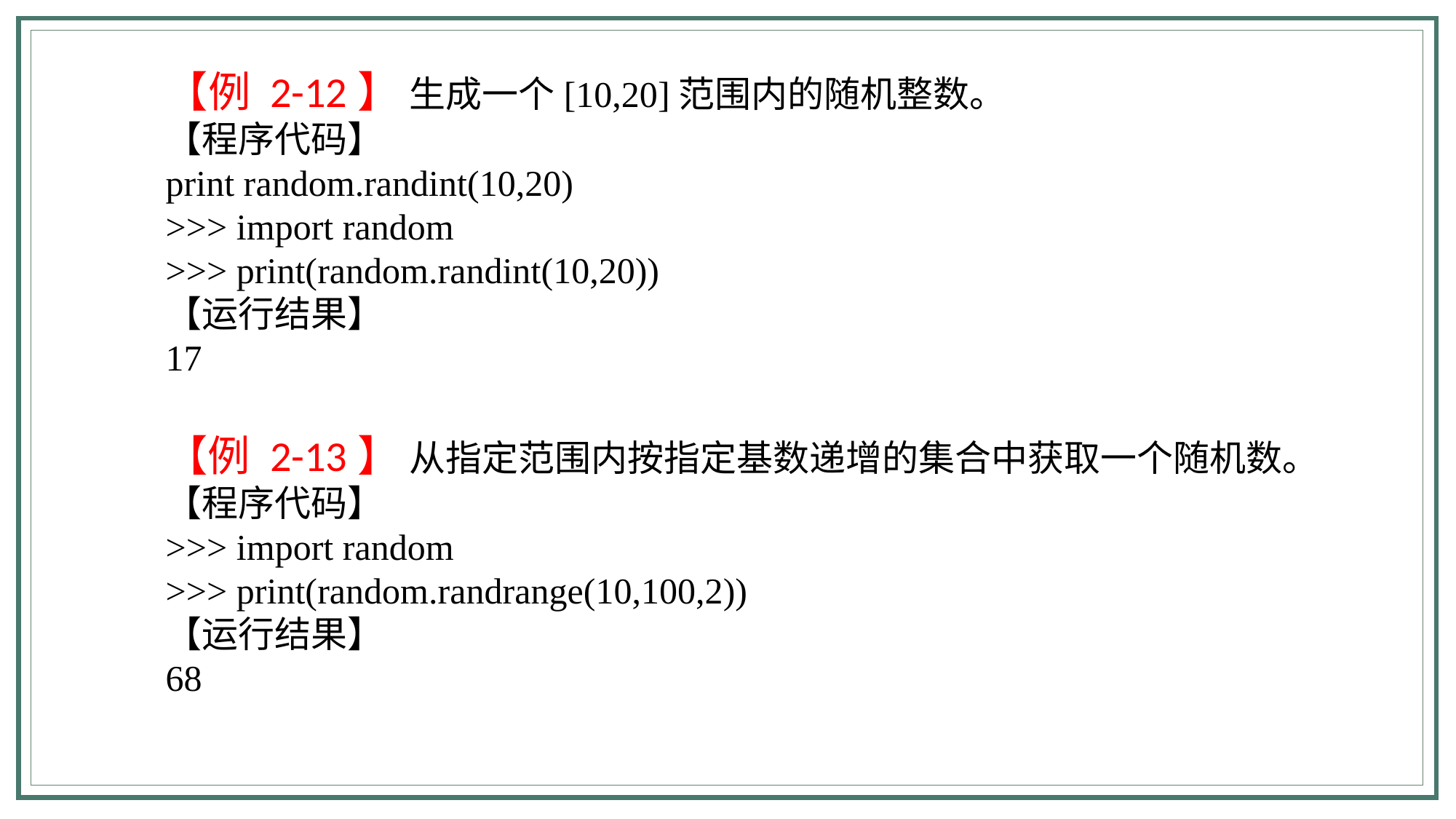

【例 2-12】 生成一个[10,20]范围内的随机整数。
【程序代码】
print random.randint(10,20)
>>> import random
>>> print(random.randint(10,20))
【运行结果】
17

【例 2-13】 从指定范围内按指定基数递增的集合中获取一个随机数。
【程序代码】
>>> import random
>>> print(random.randrange(10,100,2))
【运行结果】
68